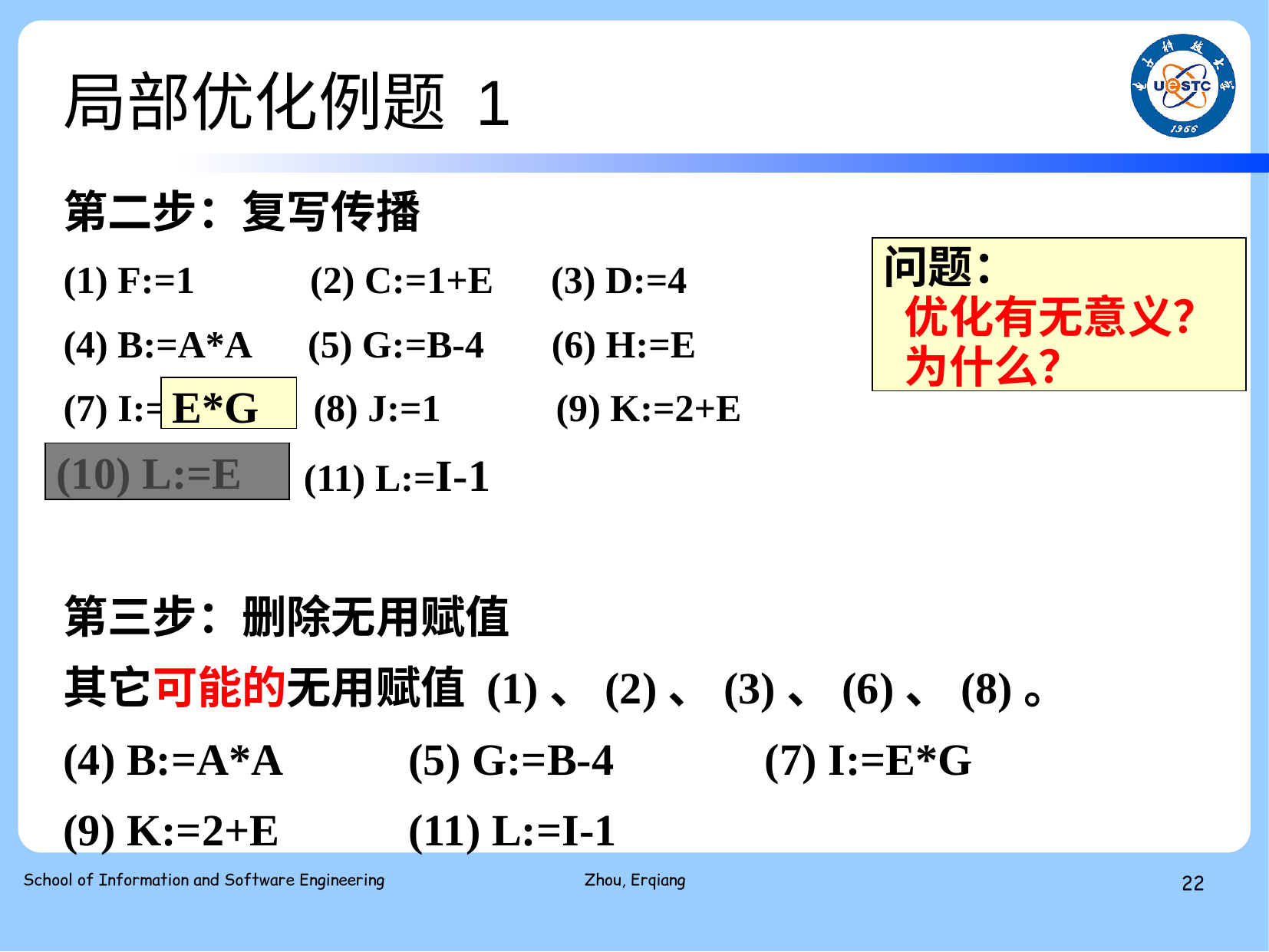

局部优化例题 1
# 第二步：复写传播
(1) F:=1            (2) C:=1+E      (3) D:=4
(4) B:=A*A      (5) G:=B-4       (6) H:=E
(7) I:=H*G       (8) J:=1            (9) K:=2+E
(10) L:=H        (11) L:=I-1

第三步：删除无用赋值
其它可能的无用赋值 (1)、(2)、(3)、(6)、(8)。
(4) B:=A*A		(5) G:=B-4		 (7) I:=E*G
(9) K:=2+E		(11) L:=I-1
问题：
 优化有无意义？
 为什么？
E*G
(10) L:=E
L:=E
 School of Information and Software Engineering
Zhou, Erqiang
22